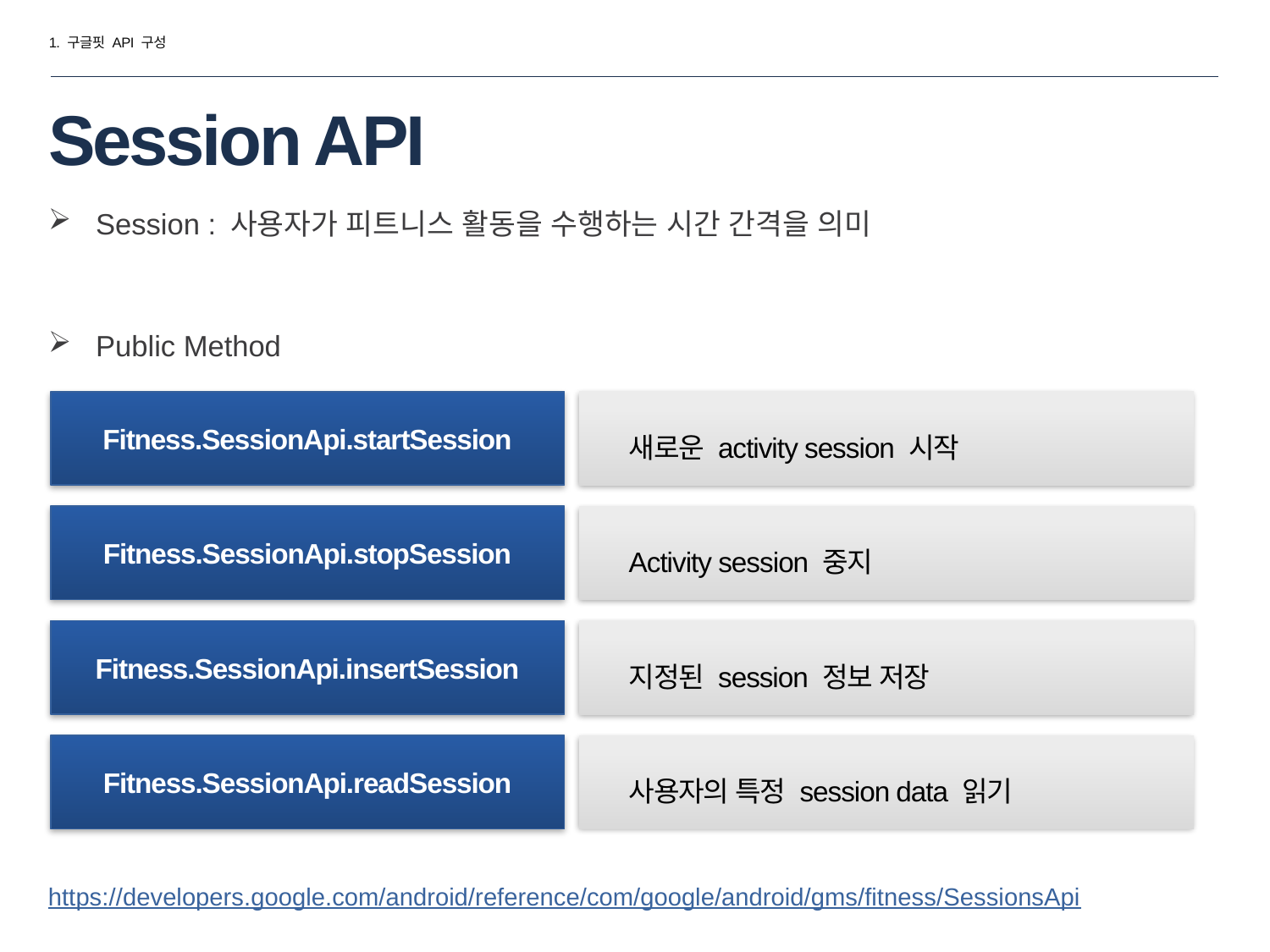

1. 구글핏 API 구성
# Session API
Session : 사용자가 피트니스 활동을 수행하는 시간 간격을 의미

Public Method

Fitness.SessionApi.startSession
새로운 activity session 시작
Fitness.SessionApi.stopSession
Activity session 중지
Fitness.SessionApi.insertSession
지정된 session 정보 저장
Fitness.SessionApi.readSession
사용자의 특정 session data 읽기
https://developers.google.com/android/reference/com/google/android/gms/fitness/SessionsApi